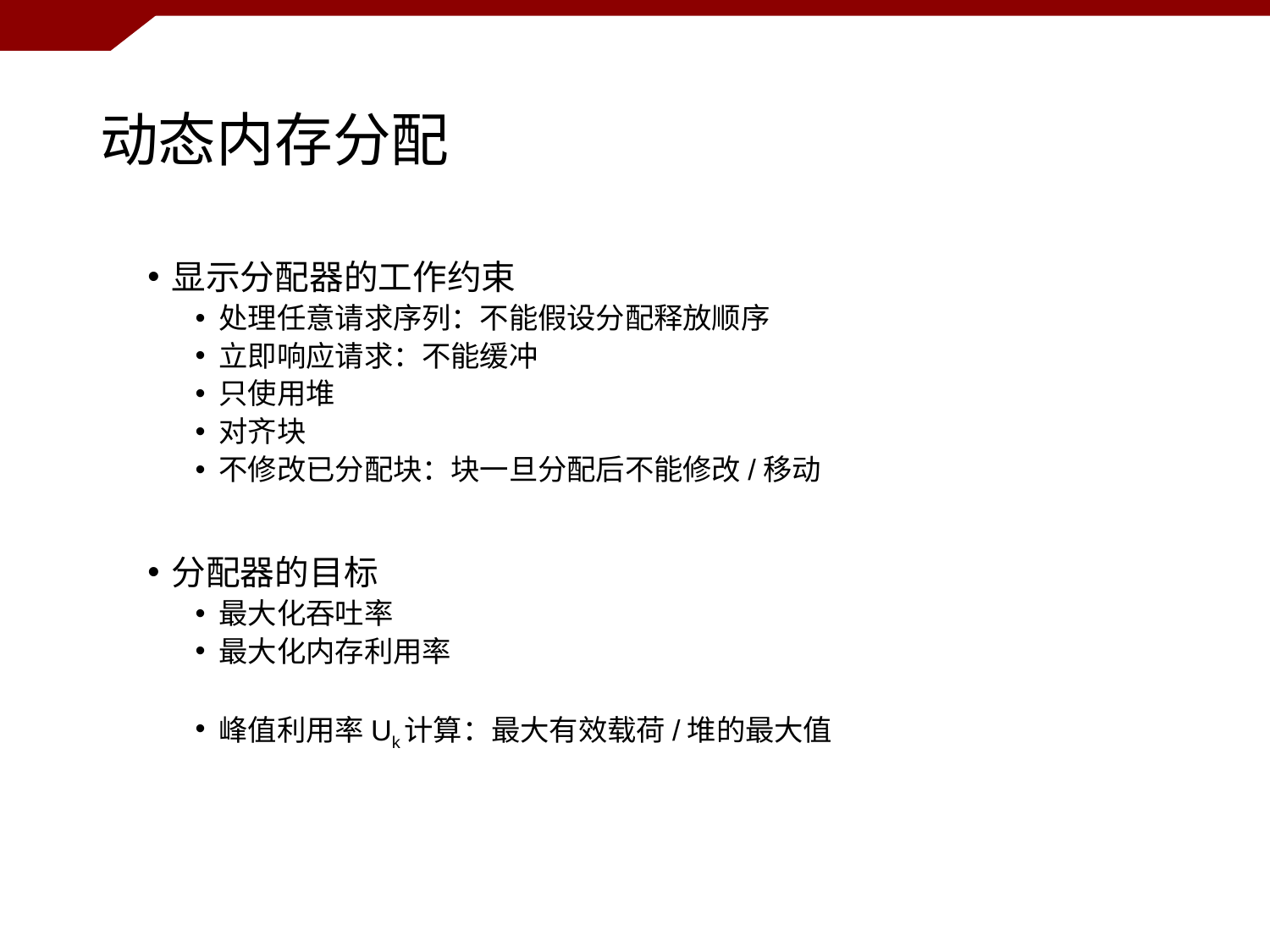

# 动态内存分配
显示分配器的工作约束
处理任意请求序列：不能假设分配释放顺序
立即响应请求：不能缓冲
只使用堆
对齐块
不修改已分配块：块一旦分配后不能修改/移动

分配器的目标
最大化吞吐率
最大化内存利用率

峰值利用率Uk计算：最大有效载荷/堆的最大值